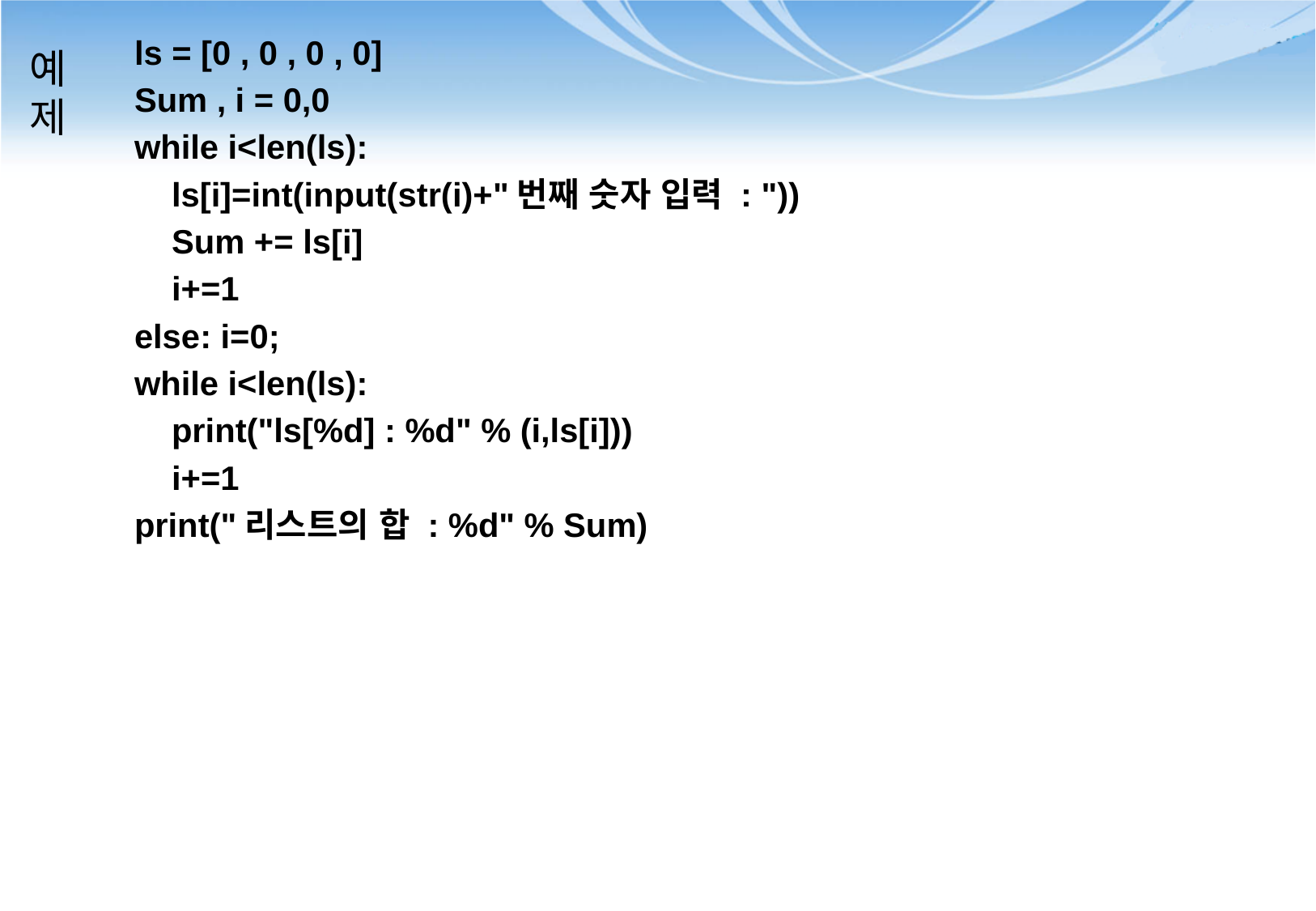

# 예 제
ls = [0 , 0 , 0 , 0]
Sum , i = 0,0
while i<len(ls):
    ls[i]=int(input(str(i)+"번째 숫자 입력 : "))
    Sum += ls[i]
    i+=1
else: i=0;
while i<len(ls):
    print("ls[%d] : %d" % (i,ls[i]))
    i+=1
print("리스트의 합 : %d" % Sum)